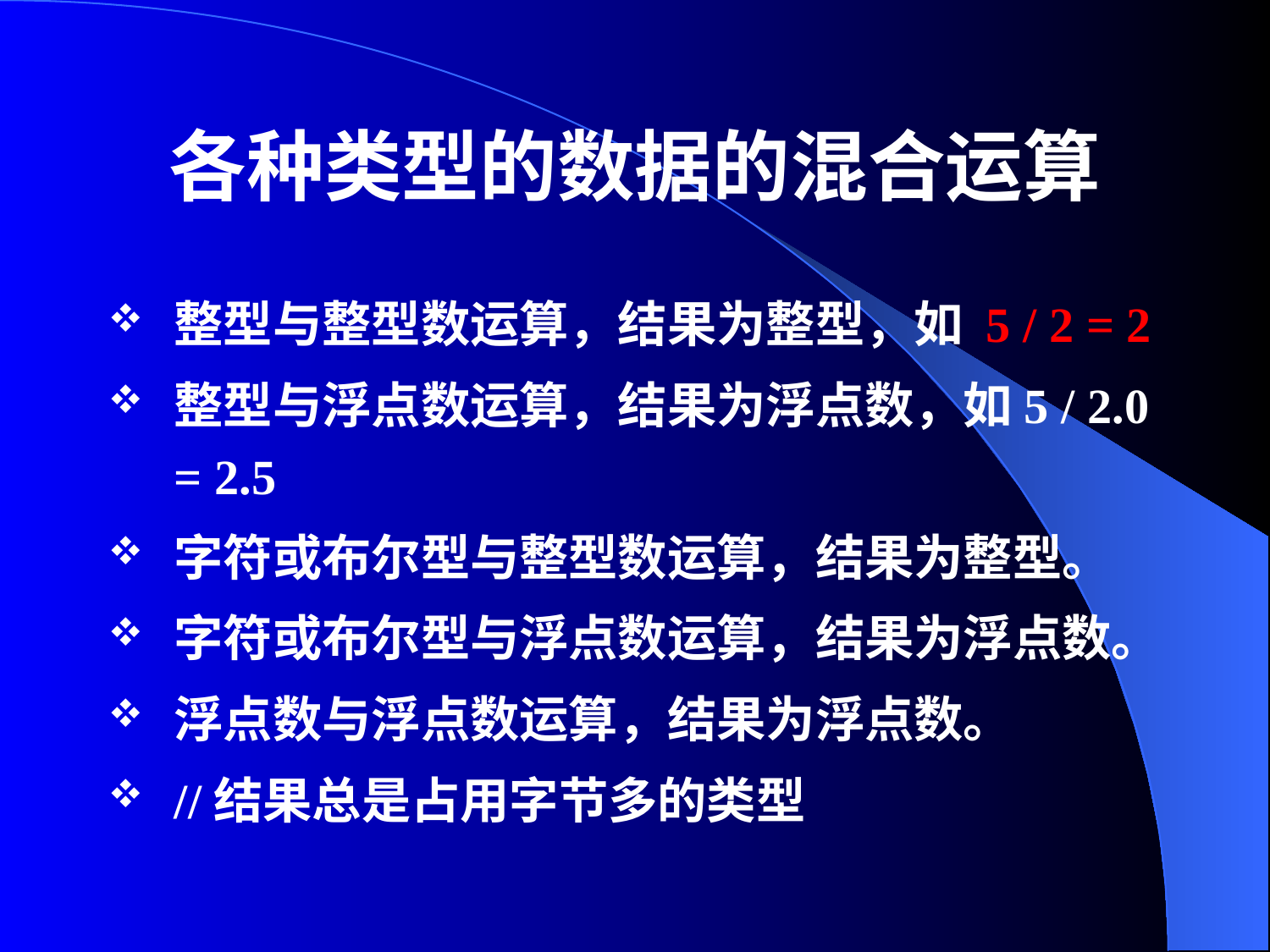

# 各种类型的数据的混合运算
整型与整型数运算，结果为整型，如 5 / 2 = 2
整型与浮点数运算，结果为浮点数，如5 / 2.0 = 2.5
字符或布尔型与整型数运算，结果为整型。
字符或布尔型与浮点数运算，结果为浮点数。
浮点数与浮点数运算，结果为浮点数。
//结果总是占用字节多的类型